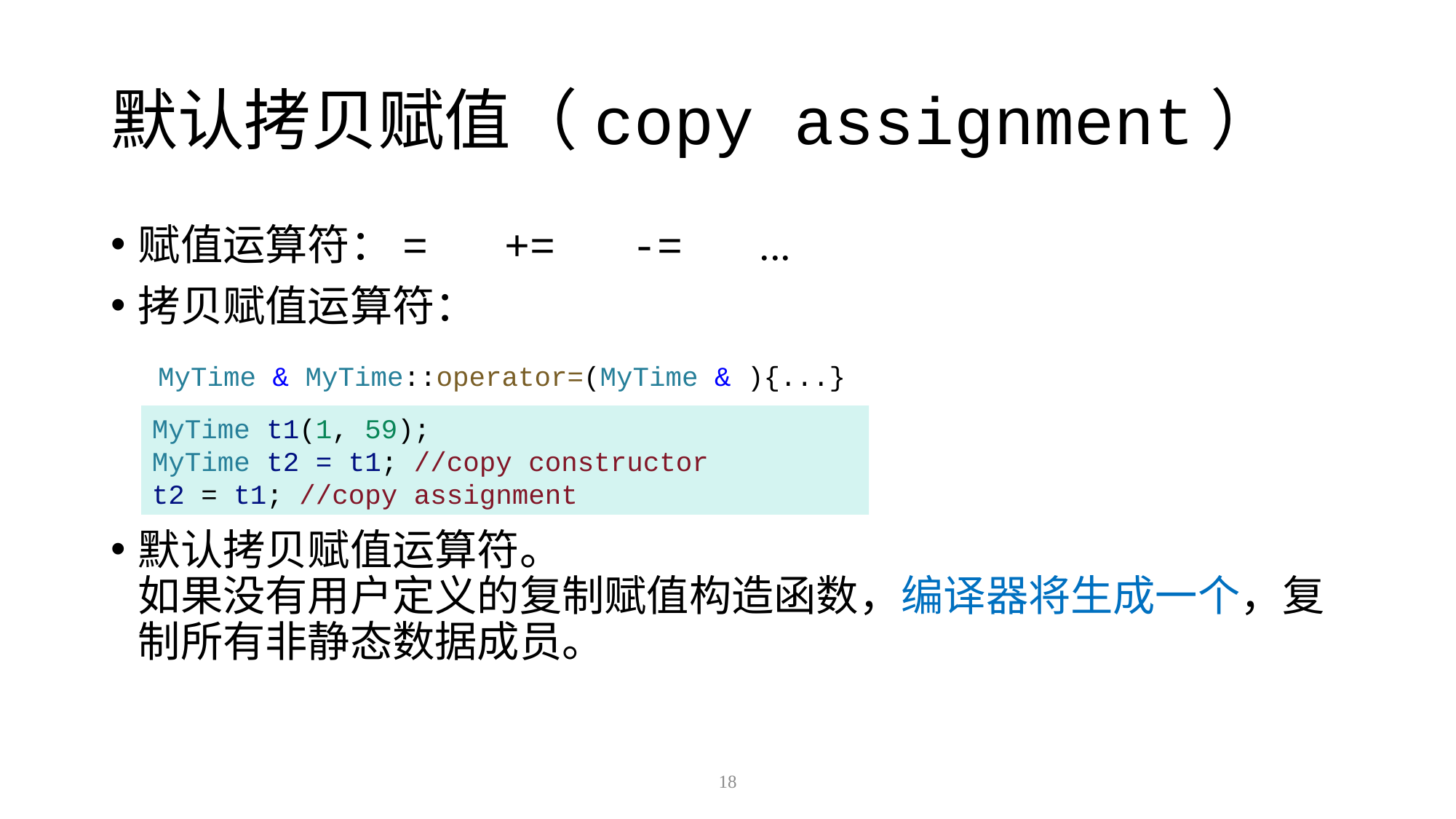

# 默认拷贝赋值（copy assignment）
赋值运算符：=   +=   -=   ...
拷贝赋值运算符：

默认拷贝赋值运算符。
如果没有用户定义的复制赋值构造函数，编译器将生成一个，复制所有非静态数据成员。
MyTime & MyTime::operator=(MyTime & ){...}
MyTime t1(1, 59);
MyTime t2 = t1; //copy constructor
t2 = t1; //copy assignment
18